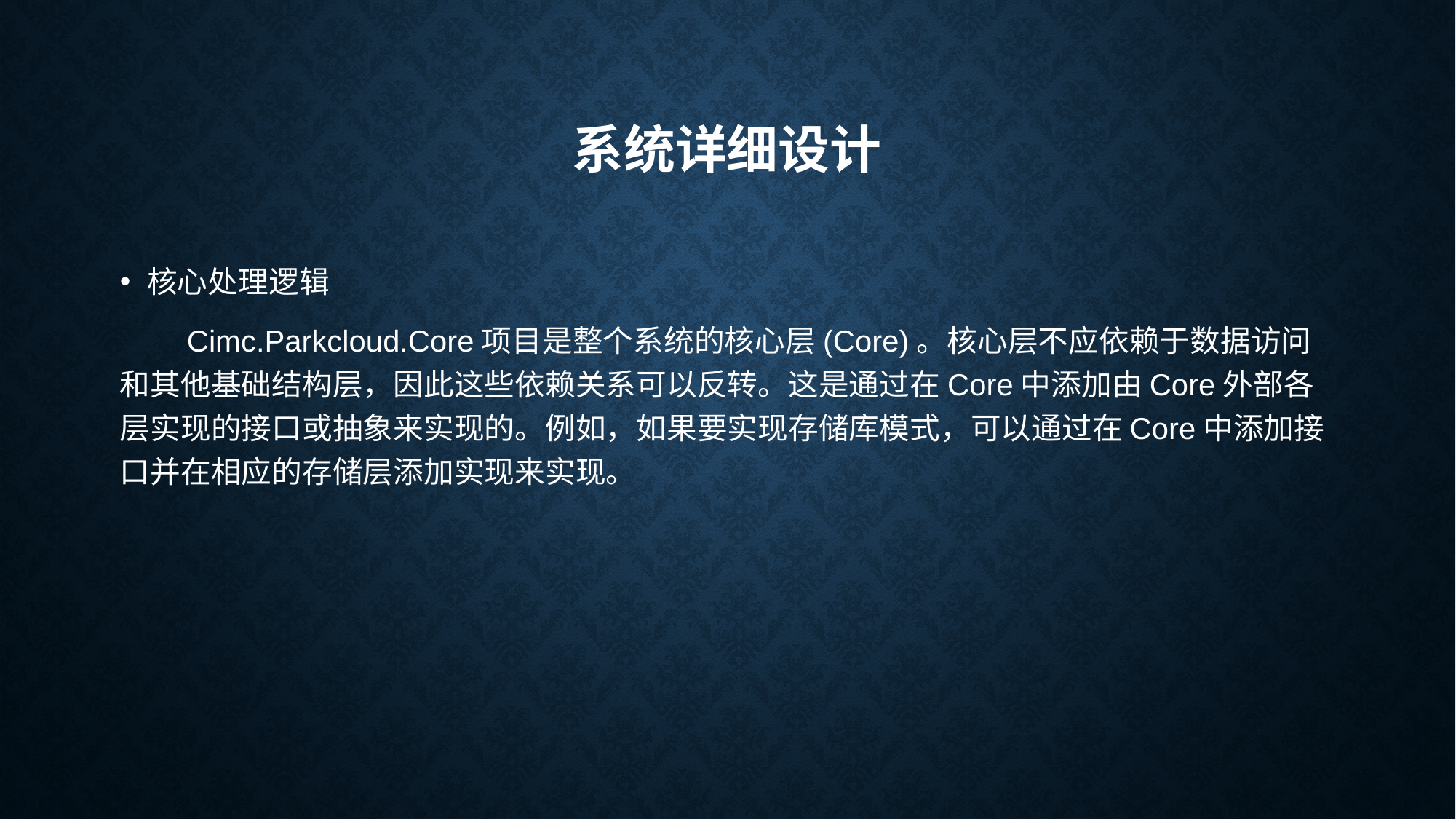

# 系统详细设计
核心处理逻辑
        Cimc.Parkcloud.Core项目是整个系统的核心层(Core)。核心层不应依赖于数据访问和其他基础结构层，因此这些依赖关系可以反转。这是通过在Core中添加由Core外部各层实现的接口或抽象来实现的。例如，如果要实现存储库模式，可以通过在Core中添加接口并在相应的存储层添加实现来实现。